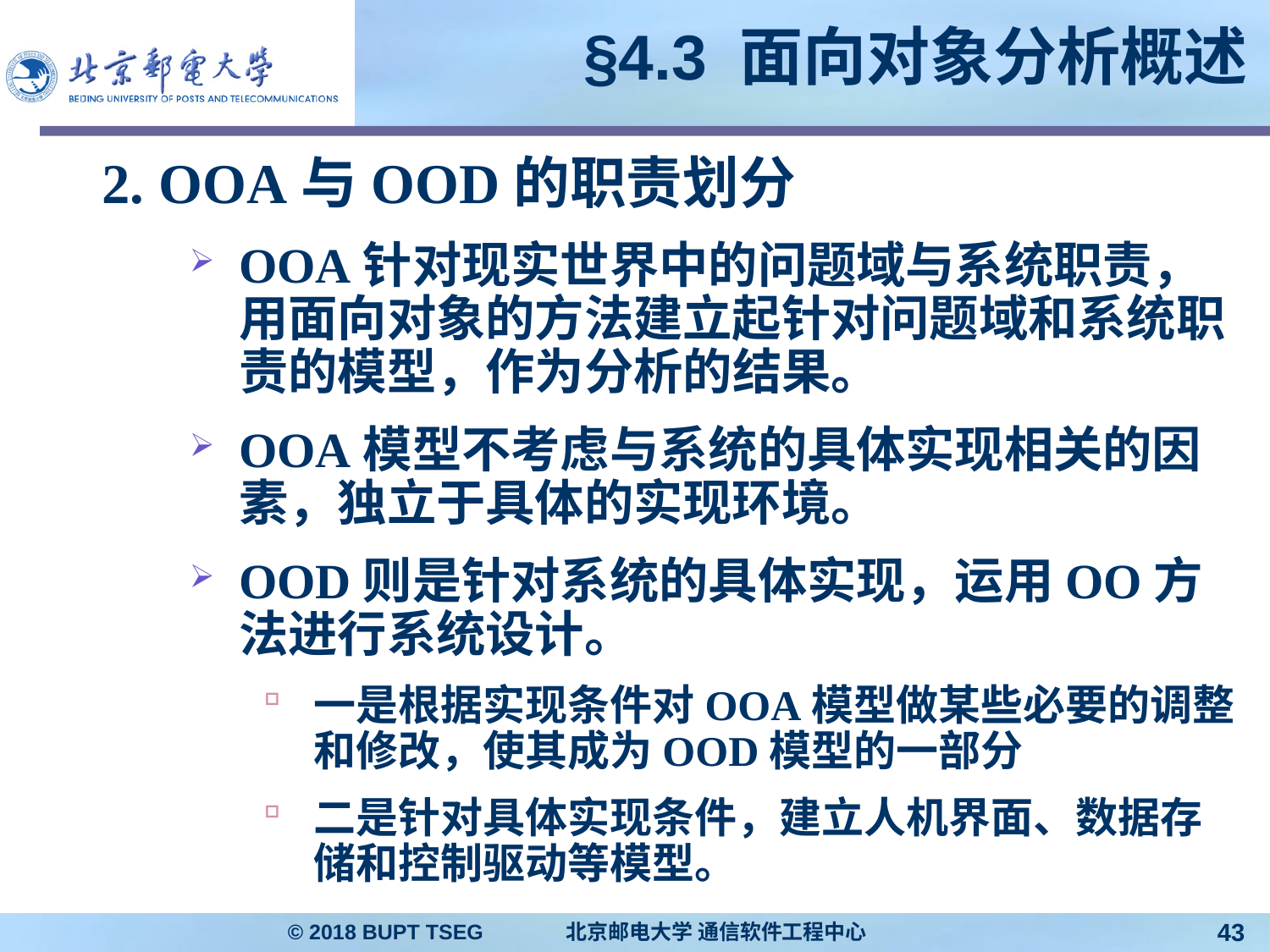

# §4.3 面向对象分析概述
2. OOA与OOD的职责划分
OOA针对现实世界中的问题域与系统职责，用面向对象的方法建立起针对问题域和系统职责的模型，作为分析的结果。
OOA模型不考虑与系统的具体实现相关的因素，独立于具体的实现环境。
OOD则是针对系统的具体实现，运用OO方法进行系统设计。
一是根据实现条件对OOA模型做某些必要的调整和修改，使其成为OOD模型的一部分
二是针对具体实现条件，建立人机界面、数据存储和控制驱动等模型。
© 2018 BUPT TSEG             北京邮电大学 通信软件工程中心